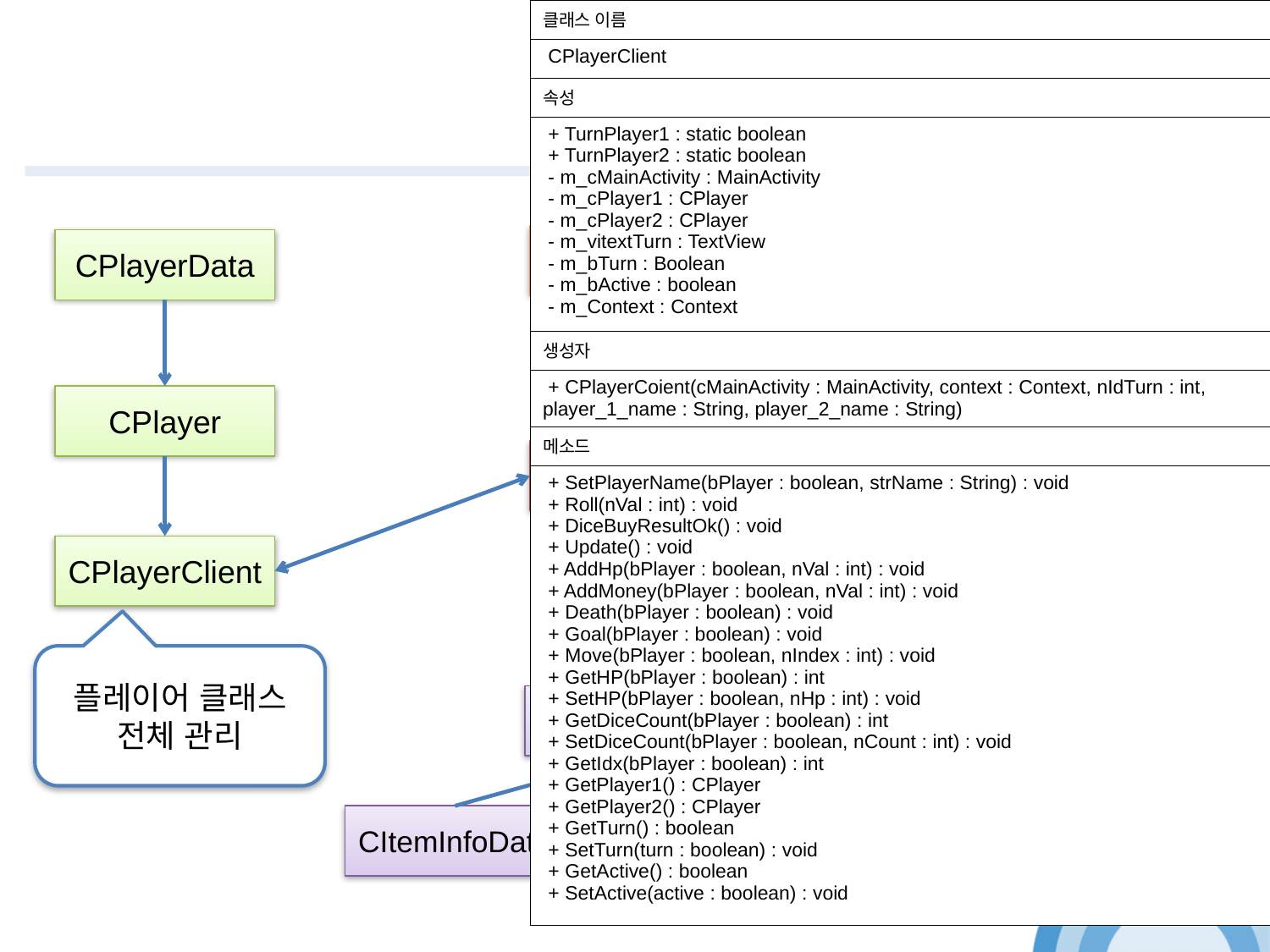

| 클래스 이름 |
| --- |
| CPlayerClient |
| 속성 |
| + TurnPlayer1 : static boolean + TurnPlayer2 : static boolean - m\_cMainActivity : MainActivity - m\_cPlayer1 : CPlayer - m\_cPlayer2 : CPlayer - m\_vitextTurn : TextView - m\_bTurn : Boolean - m\_bActive : boolean - m\_Context : Context |
| 생성자 |
| + CPlayerCoient(cMainActivity : MainActivity, context : Context, nIdTurn : int, player\_1\_name : String, player\_2\_name : String) |
| 메소드 |
| + SetPlayerName(bPlayer : boolean, strName : String) : void + Roll(nVal : int) : void + DiceBuyResultOk() : void + Update() : void + AddHp(bPlayer : boolean, nVal : int) : void + AddMoney(bPlayer : boolean, nVal : int) : void + Death(bPlayer : boolean) : void + Goal(bPlayer : boolean) : void + Move(bPlayer : boolean, nIndex : int) : void + GetHP(bPlayer : boolean) : int + SetHP(bPlayer : boolean, nHp : int) : void + GetDiceCount(bPlayer : boolean) : int + SetDiceCount(bPlayer : boolean, nCount : int) : void + GetIdx(bPlayer : boolean) : int + GetPlayer1() : CPlayer + GetPlayer2() : CPlayer + GetTurn() : boolean + SetTurn(turn : boolean) : void + GetActive() : boolean + SetActive(active : boolean) : void |
# 4. 클래스 구조
CDiceClient
CPlayerData
CPlayer
MainActivity
CMap
CPlayerClient
플레이어 클래스 전체 관리
CItemClient
CItemInfoData
CItemData